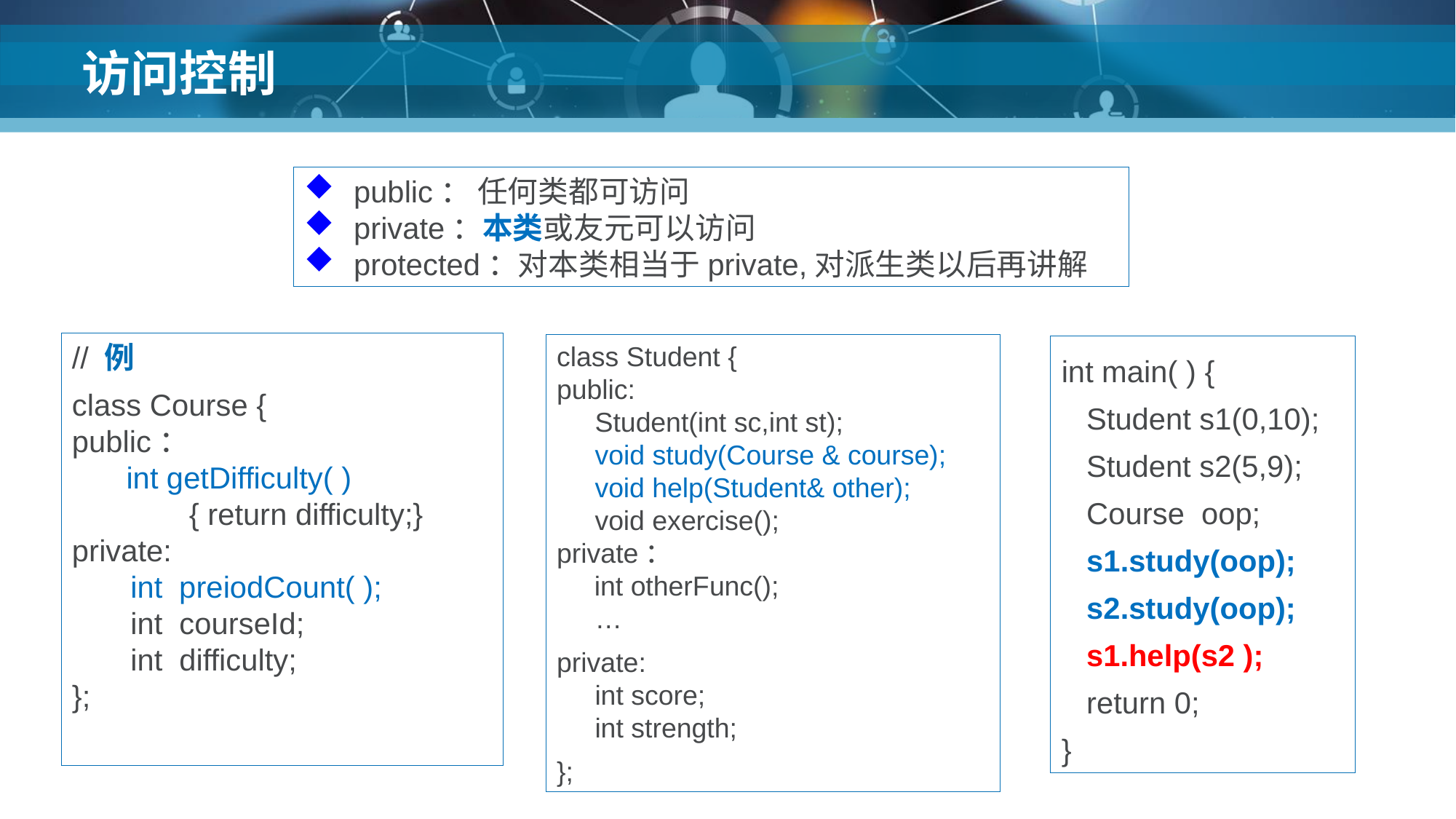

# 访问控制
 public： 任何类都可访问
 private：本类或友元可以访问
 protected：对本类相当于private,对派生类以后再讲解
// 例
class Course {
public：
       int getDifficulty( )
              { return difficulty;}
private:
       int  preiodCount( );
       int  courseId;
       int  difficulty;
};

class Student {
public:
     Student(int sc,int st);
     void study(Course & course);
     void help(Student& other);
     void exercise();
private：
     int otherFunc();
     …
private:
     int score;
     int strength;
};
int main( ) {
   Student s1(0,10);
   Student s2(5,9);
   Course  oop;
   s1.study(oop);
   s2.study(oop);
   s1.help(s2 );
   return 0;
}